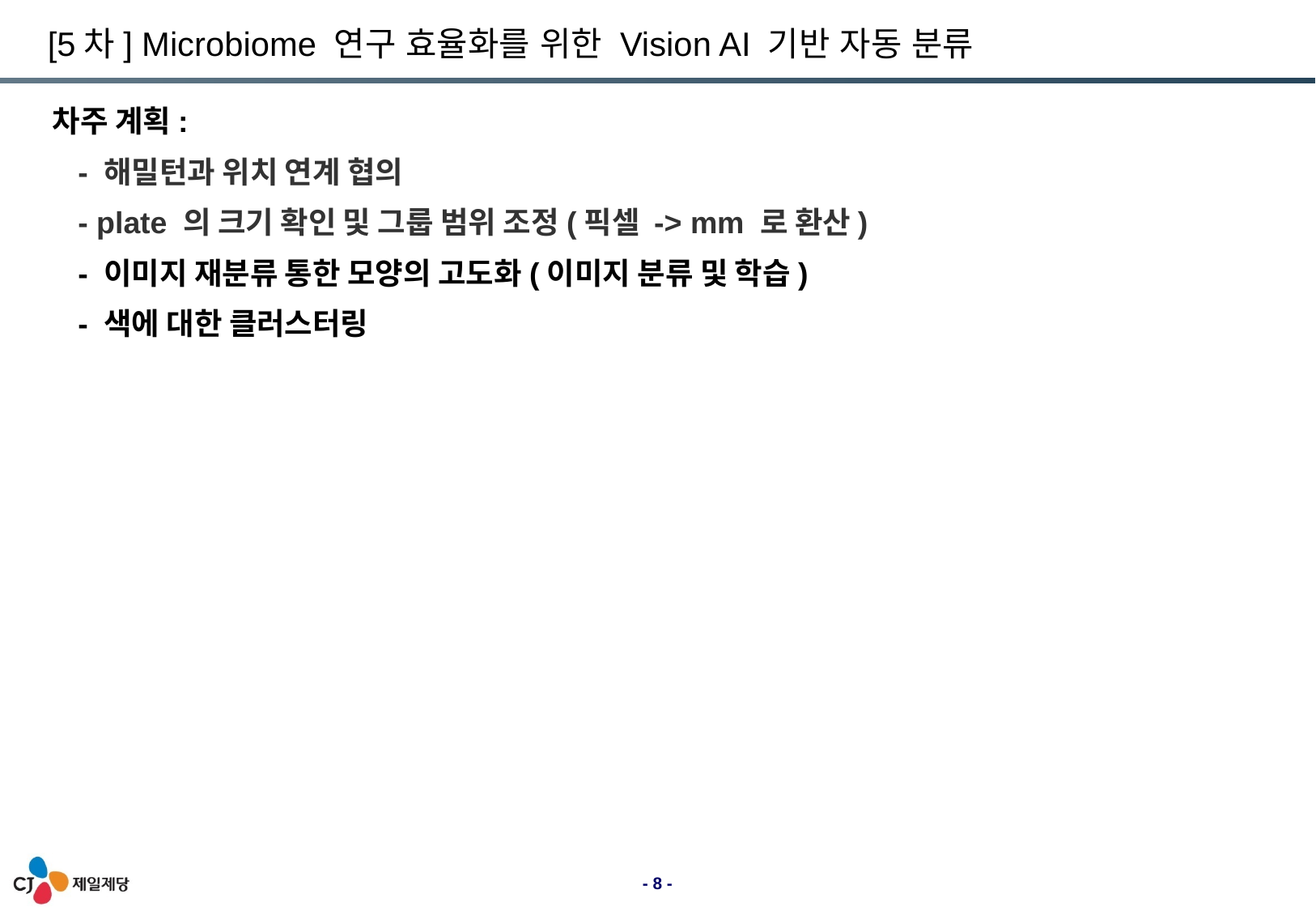

[5차] Microbiome 연구 효율화를 위한 Vision AI 기반 자동 분류
차주 계획:
   - 해밀턴과 위치 연계 협의
   - plate 의 크기 확인 및 그룹 범위 조정(픽셀 -> mm 로 환산)
   - 이미지 재분류 통한 모양의 고도화(이미지 분류 및 학습)
   - 색에 대한 클러스터링